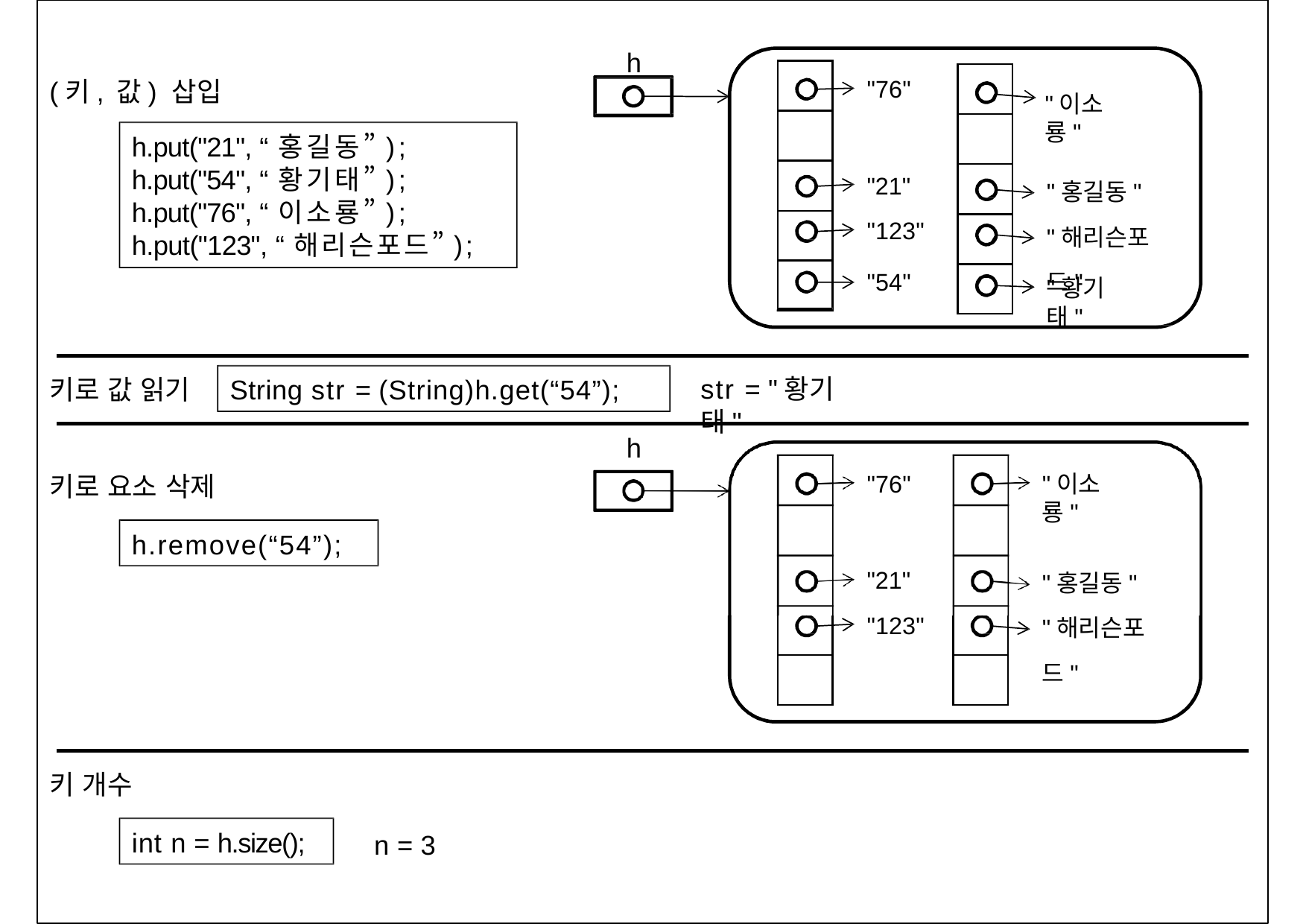

h

"76"
(키, 값) 삽입
h.put("21", “홍길동”);
h.put("54", “황기태”);
h.put("76", “이소룡”);
h.put("123", “해리슨포드”);

"이소룡"

"홍길동"  "해리슨포드"

"21"
"123"

"54"

"황기태"

str = "황기태"
키로 값 읽기
String str = (String)h.get(“54”);

h

"76"
"이소룡"
키로 요소 삭제

h.remove(“54”);
"홍길동"  "해리슨포드"
"21"
"123"

키 개수

int n = h.size();
n = 3